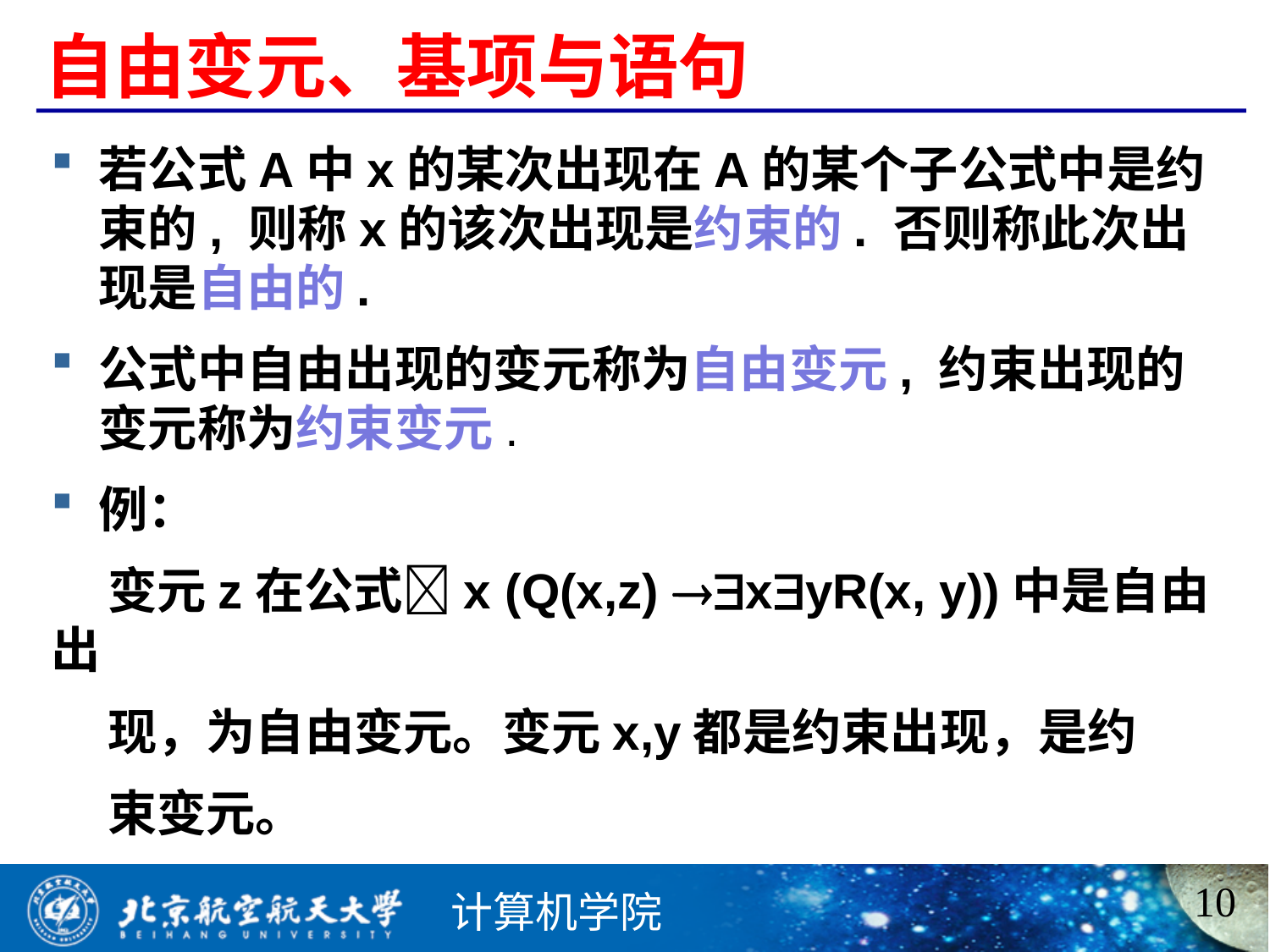

# 自由变元、基项与语句
若公式A中x的某次出现在A的某个子公式中是约束的, 则称x的该次出现是约束的. 否则称此次出现是自由的.
公式中自由出现的变元称为自由变元, 约束出现的变元称为约束变元.
例：
    变元z在公式∀x (Q(x,z) →∃x∃yR(x, y))中是自由出
    现，为自由变元。变元x,y都是约束出现，是约
    束变元。